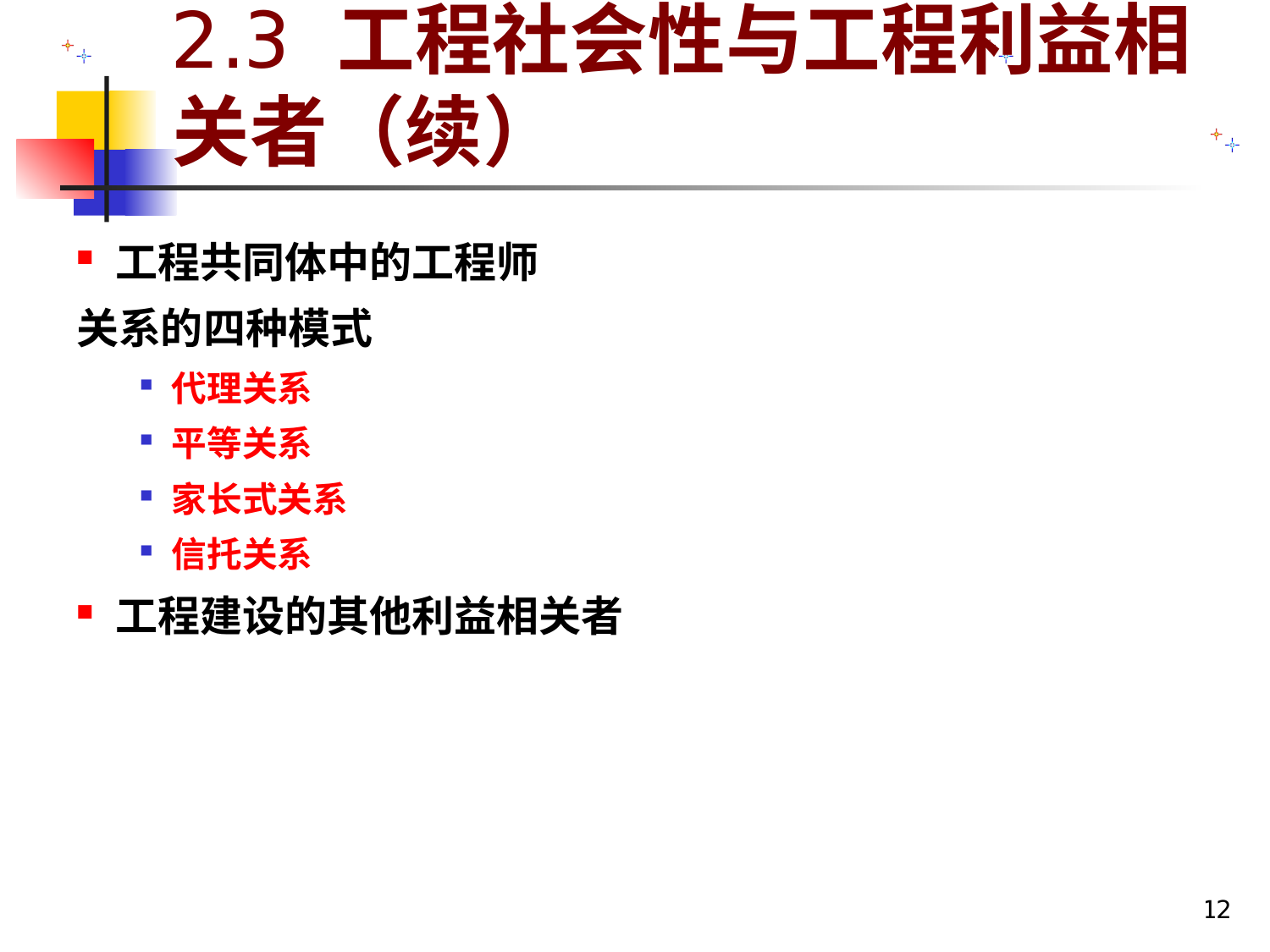

# 2.3 工程社会性与工程利益相关者（续）
工程共同体中的工程师
关系的四种模式
代理关系
平等关系
家长式关系
信托关系
工程建设的其他利益相关者
12